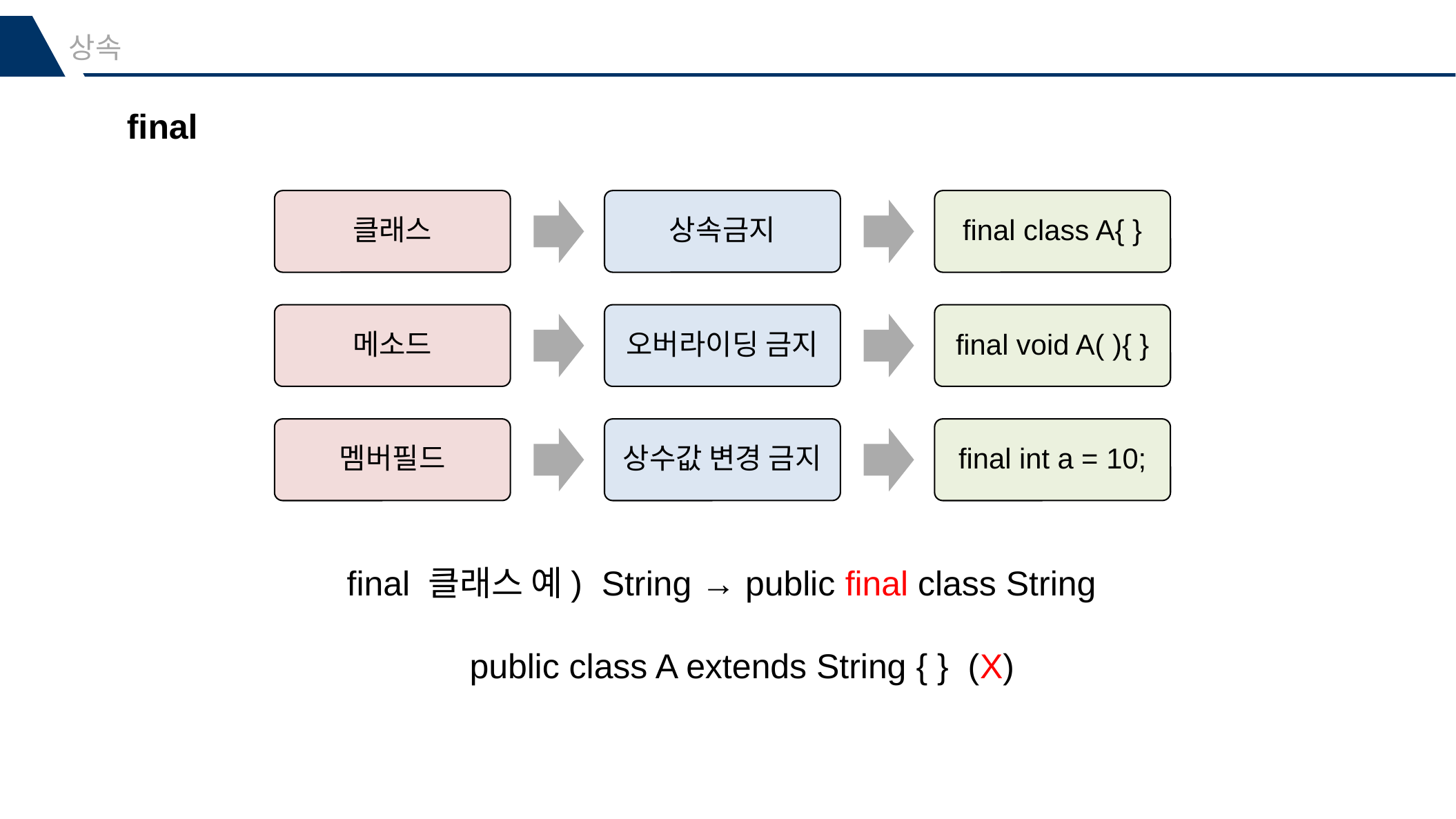

상속

final
클래스
상속금지
final class A{ }

메소드
오버라이딩 금지
final void A( ){ }

멤버필드
상수값 변경 금지
final int a = 10;

final 클래스 예)  String → public final class String

	  public class A extends String { }  (X)